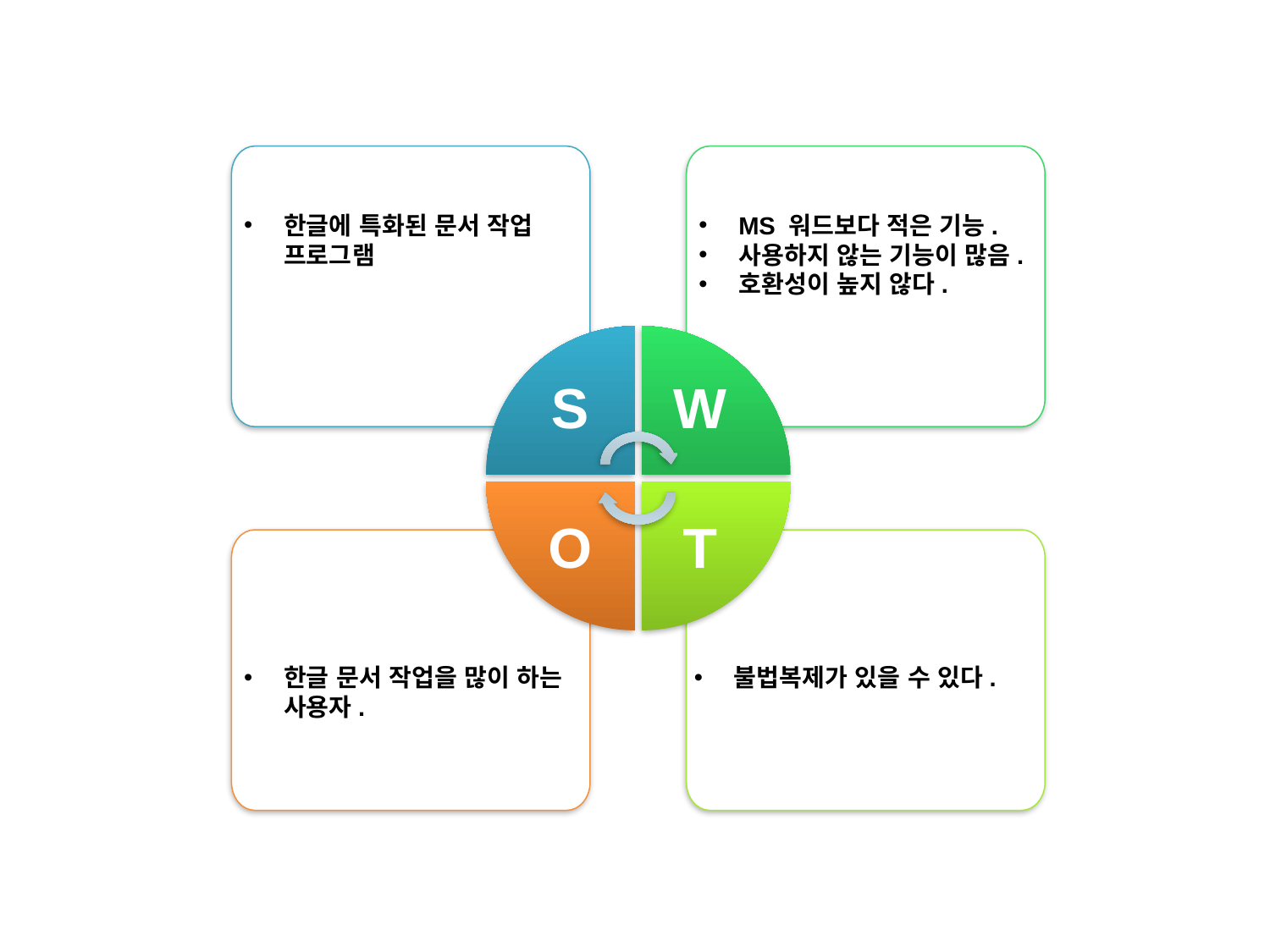

한글에 특화된 문서 작업 프로그램

MS 워드보다 적은 기능.
사용하지 않는 기능이 많음.
호환성이 높지 않다.

S
W

O
T

한글 문서 작업을 많이 하는 사용자.
불법복제가 있을 수 있다.